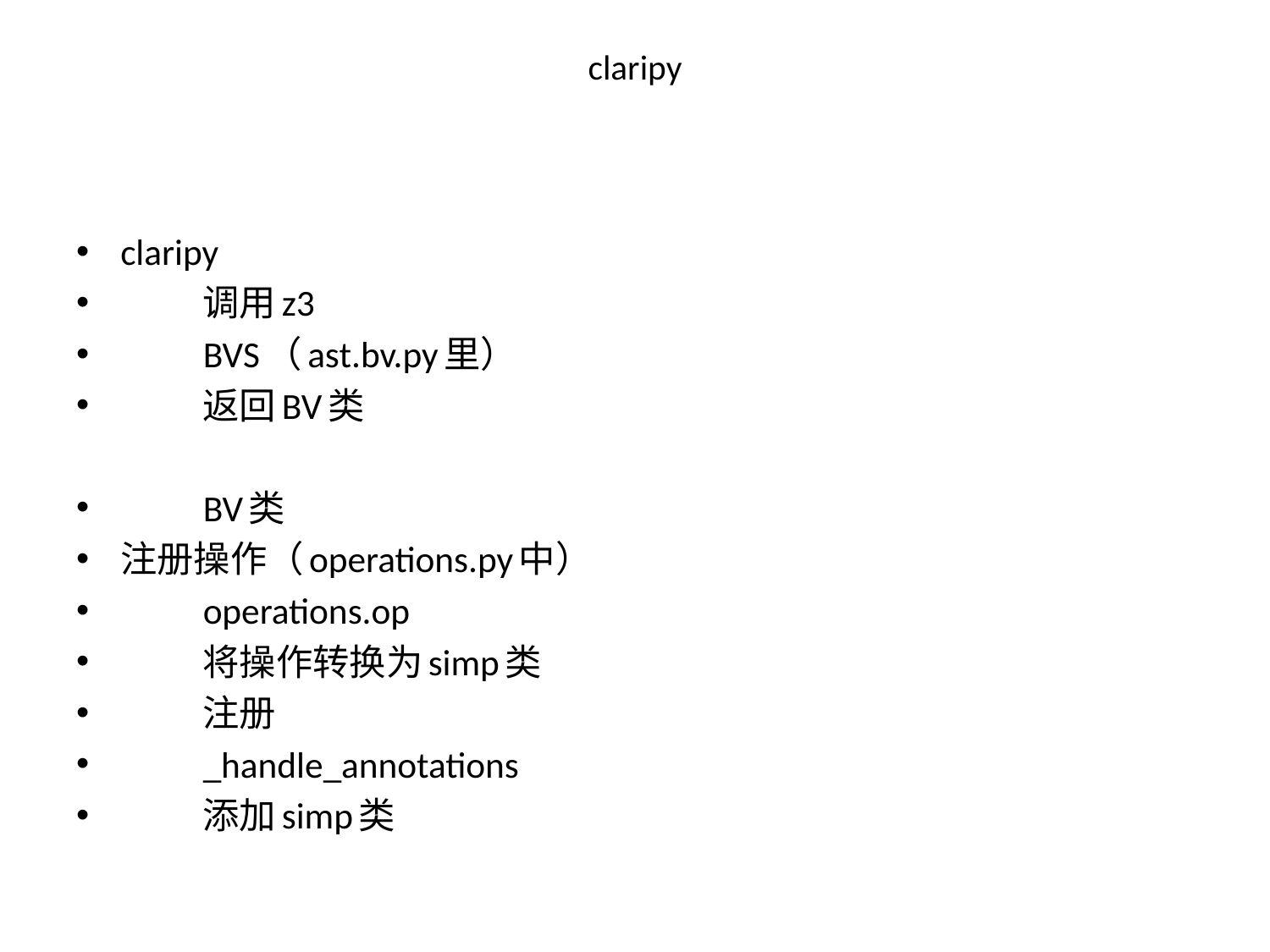

# claripy
claripy
	调用z3
	BVS（ast.bv.py里）
	返回BV类

	BV类
注册操作（operations.py中）
	operations.op
		将操作转换为simp类
		注册
			_handle_annotations
				添加simp类